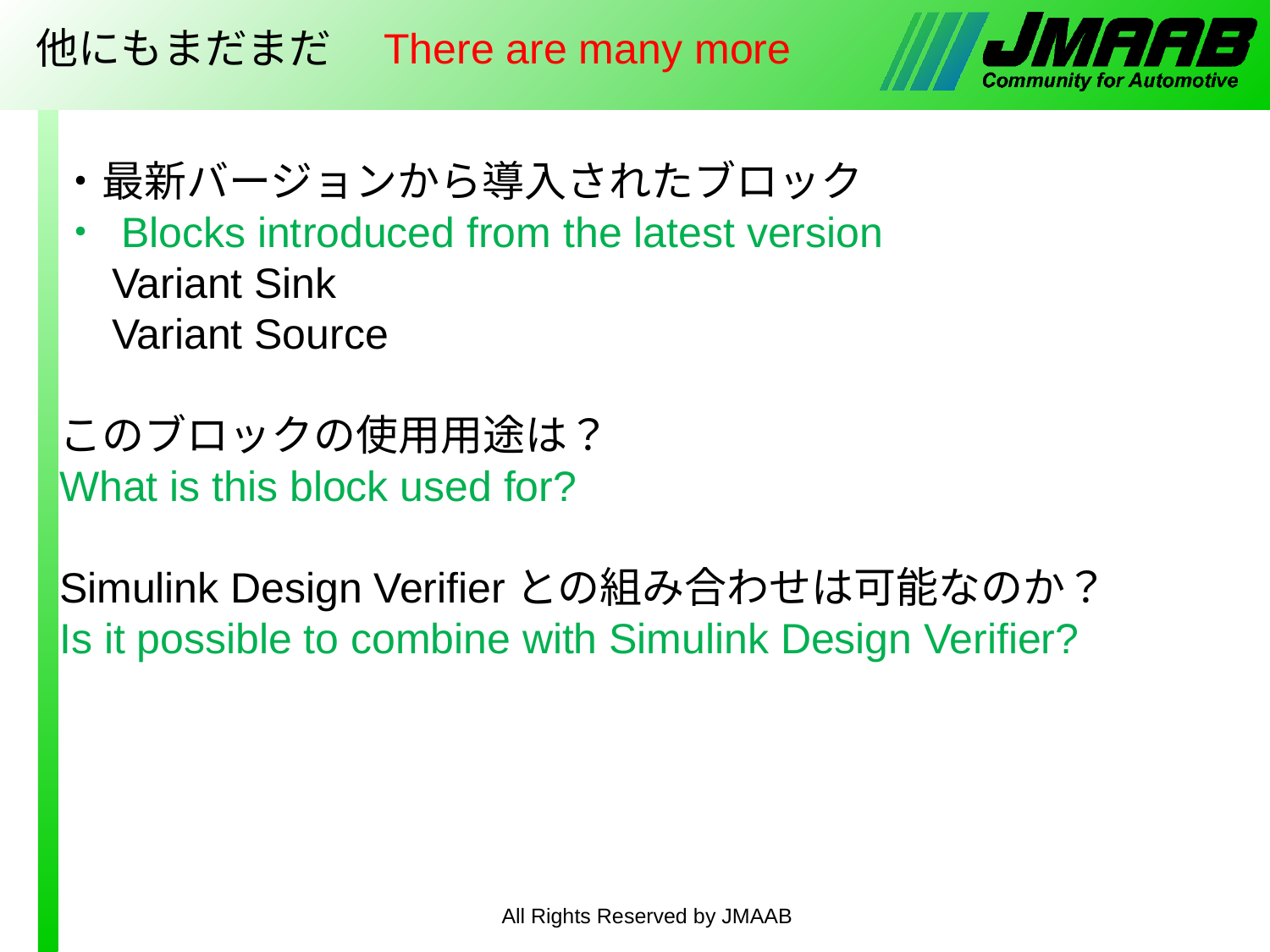

# 他にもまだまだ　There are many more
・最新バージョンから導入されたブロック
・ Blocks introduced from the latest version
　Variant Sink
　Variant Source

このブロックの使用用途は？
What is this block used for?

Simulink Design Verifierとの組み合わせは可能なのか？
Is it possible to combine with Simulink Design Verifier?